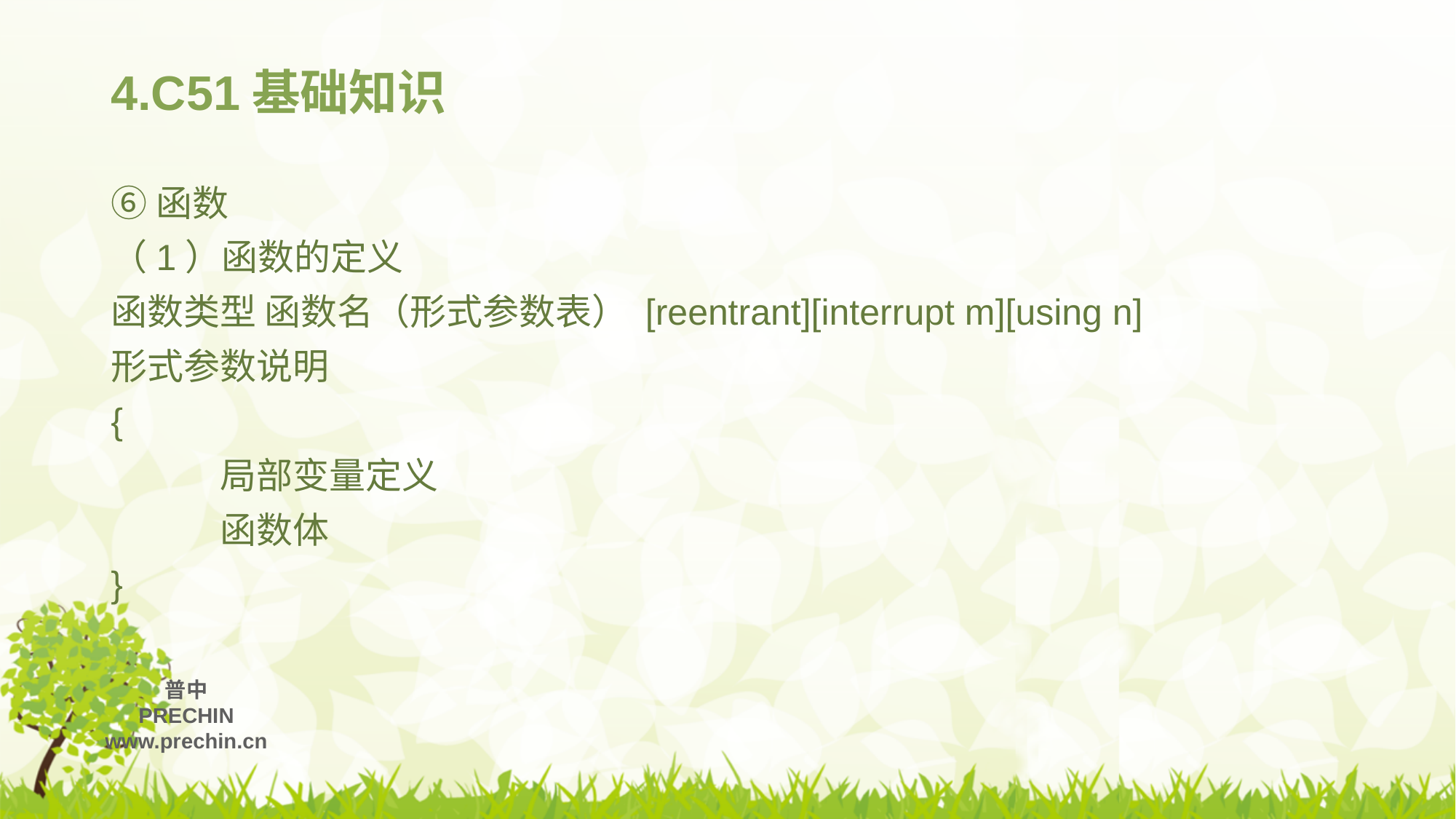

# 4.C51基础知识
⑥函数
（1）函数的定义
函数类型 函数名（形式参数表） [reentrant][interrupt m][using n]
形式参数说明
{
	局部变量定义
	函数体
}